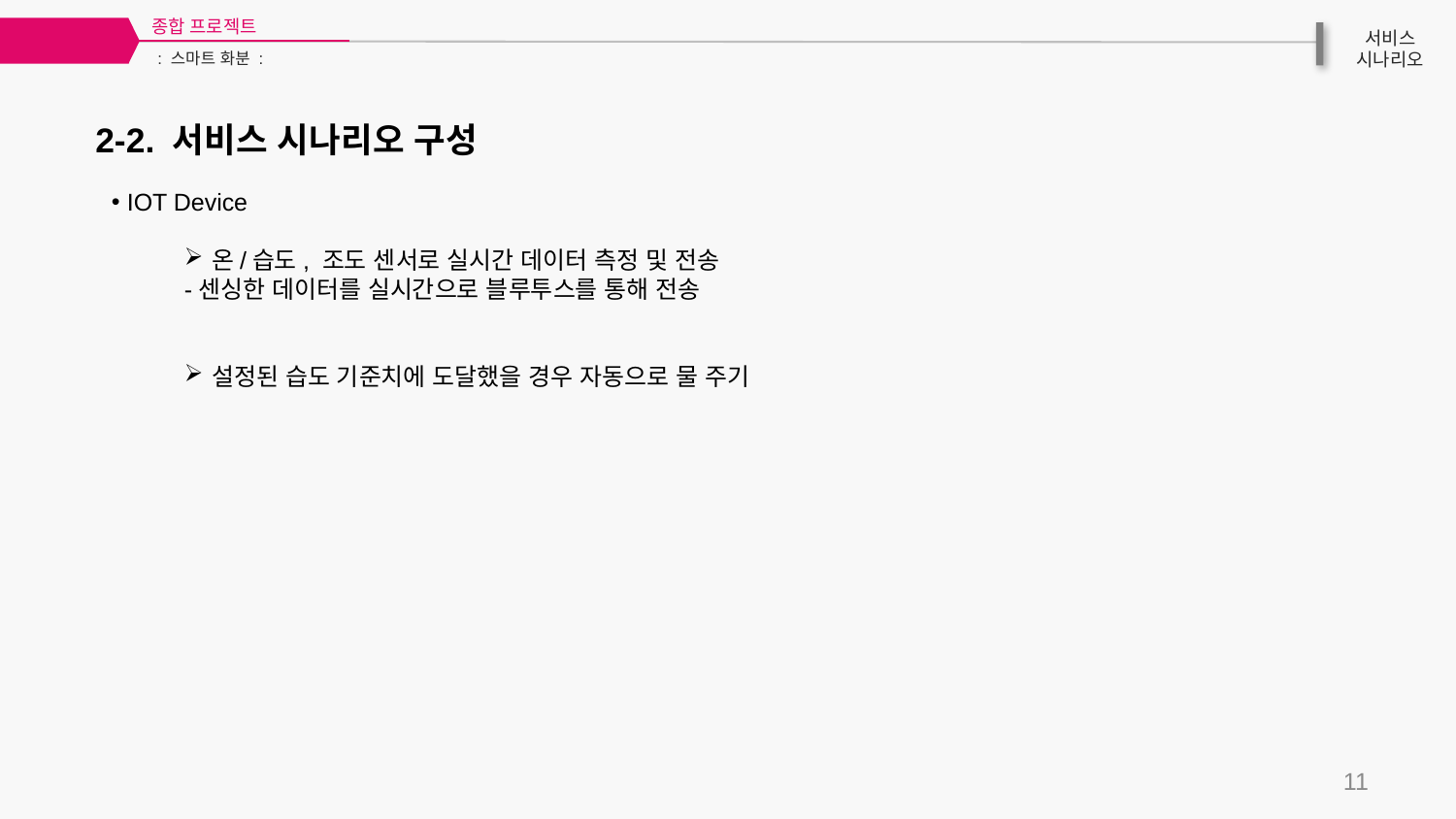

종합 프로젝트

02
서비스
시나리오

: 스마트 화분 :
2-2. 서비스 시나리오 구성
 IOT Device

온/습도, 조도 센서로 실시간 데이터 측정 및 전송
-센싱한 데이터를 실시간으로 블루투스를 통해 전송

설정된 습도 기준치에 도달했을 경우 자동으로 물 주기
11